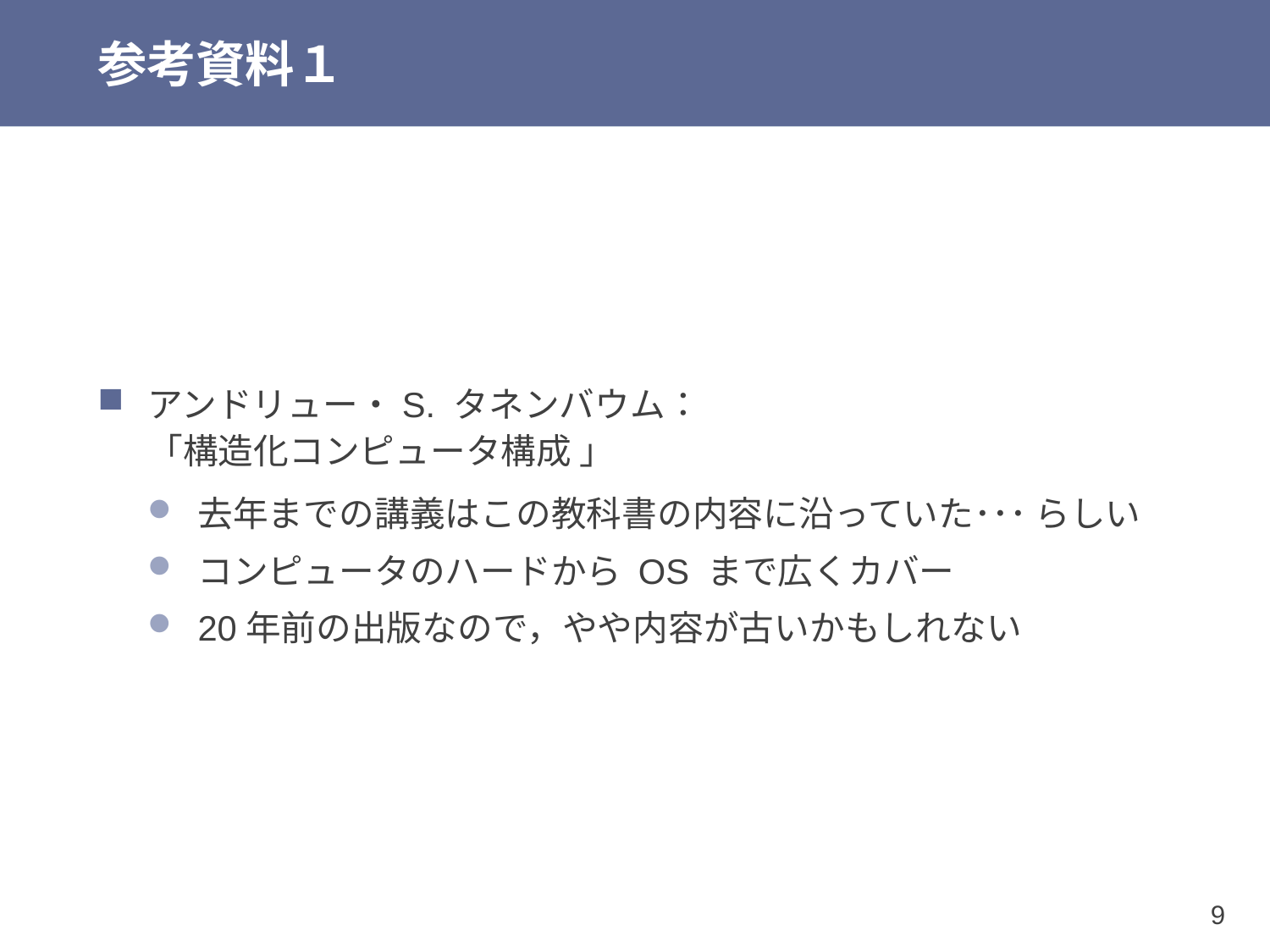

# 参考資料１
アンドリュー・S. タネンバウム：
「構造化コンピュータ構成 」
去年までの講義はこの教科書の内容に沿っていた･･･ らしい
コンピュータのハードから OS まで広くカバー
20年前の出版なので，やや内容が古いかもしれない